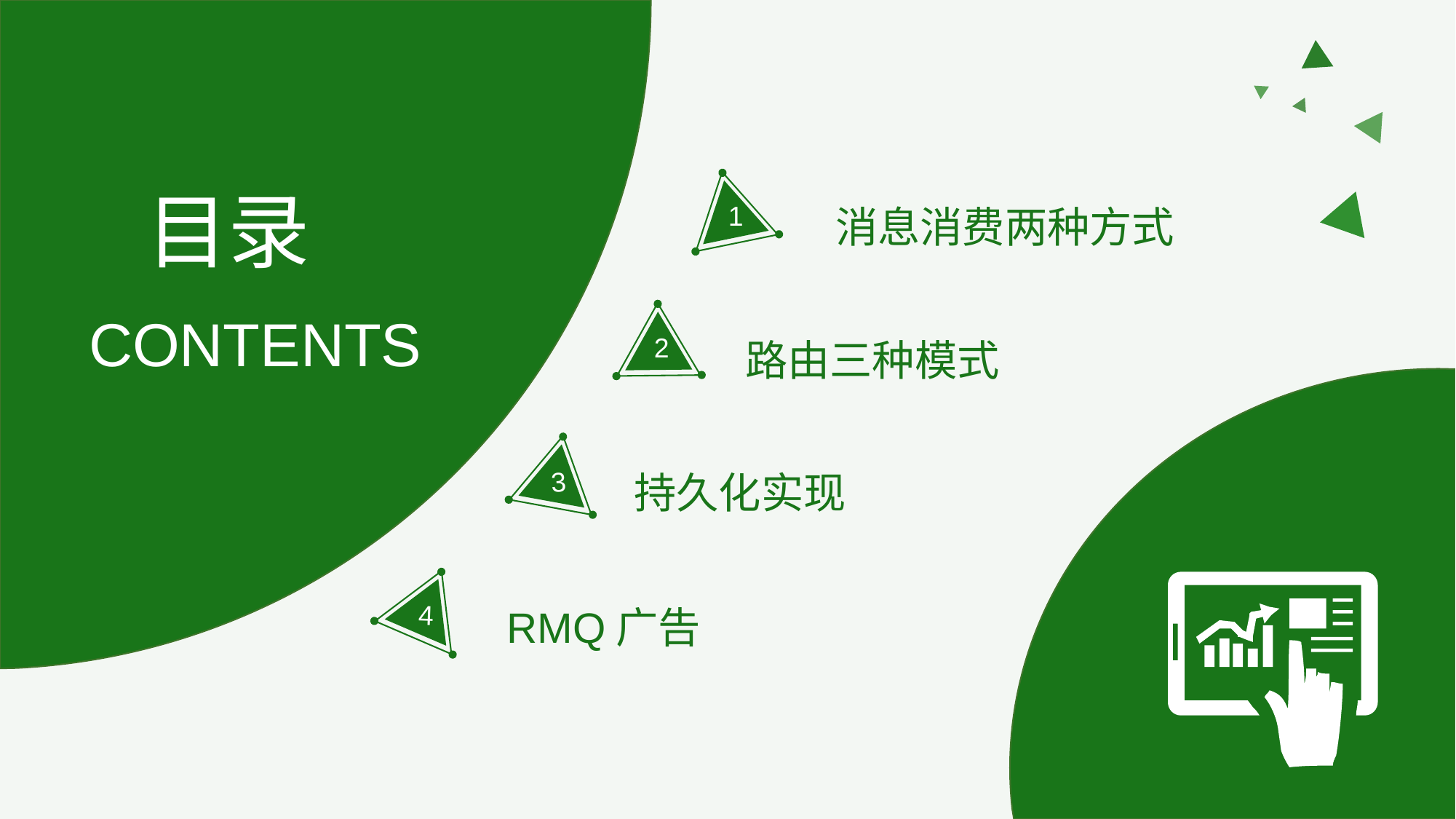

目录
CONTENTS

1
消息消费两种方式

2
路由三种模式

3
持久化实现

4
RMQ广告